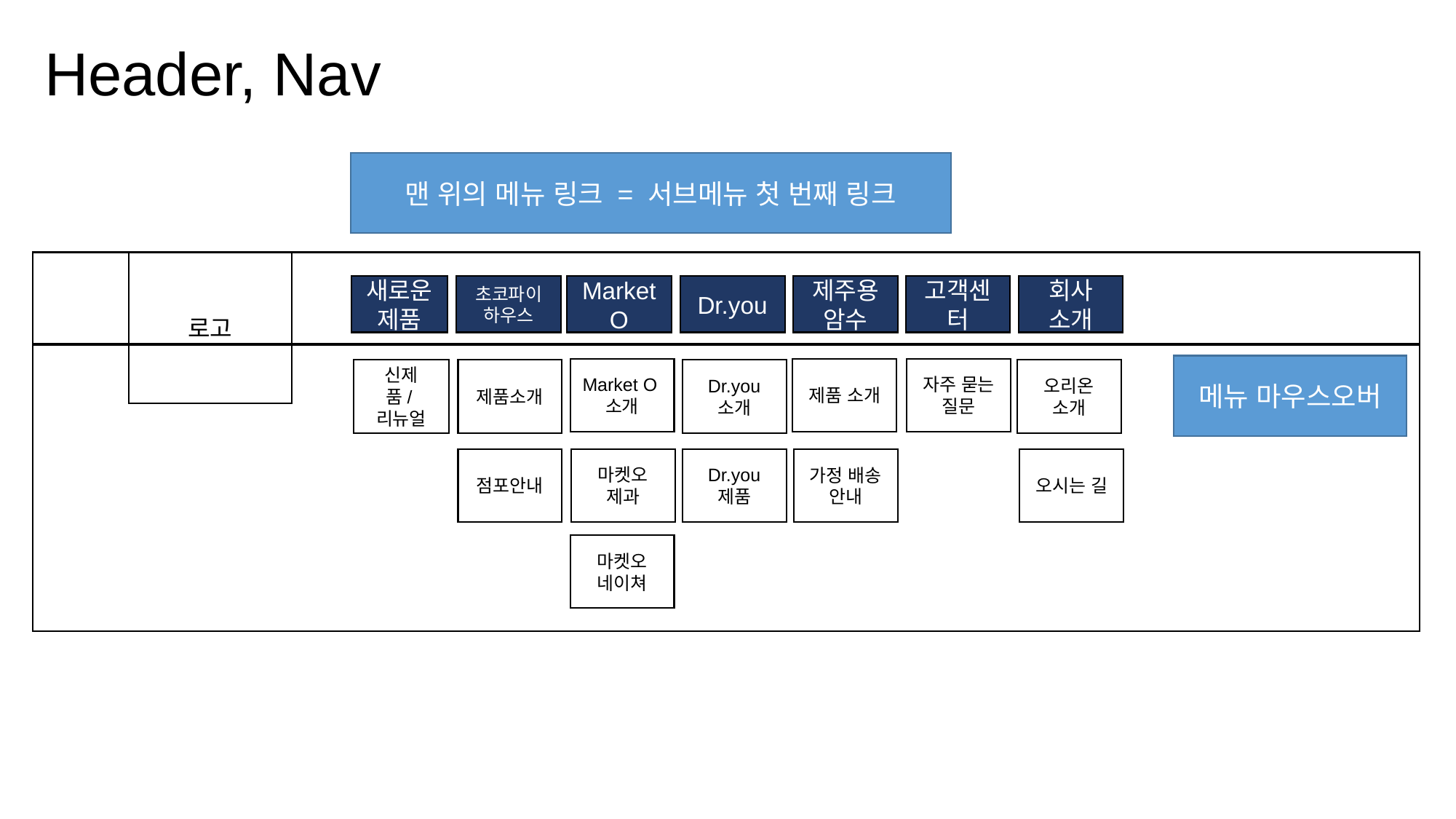

Header, Nav
맨 위의 메뉴 링크 = 서브메뉴 첫 번째 링크

로고
Dr.you
제주용암수
고객센터
회사 소개
초코파이 하우스
Market O
새로운 제품

메뉴 마우스오버
자주 묻는 질문
Market O소개
제품 소개
제품소개
Dr.you 소개
오리온 소개
신제품/리뉴얼
마켓오 제과
오시는 길
Dr.you 제품
점포안내
가정 배송 안내
마켓오 네이쳐